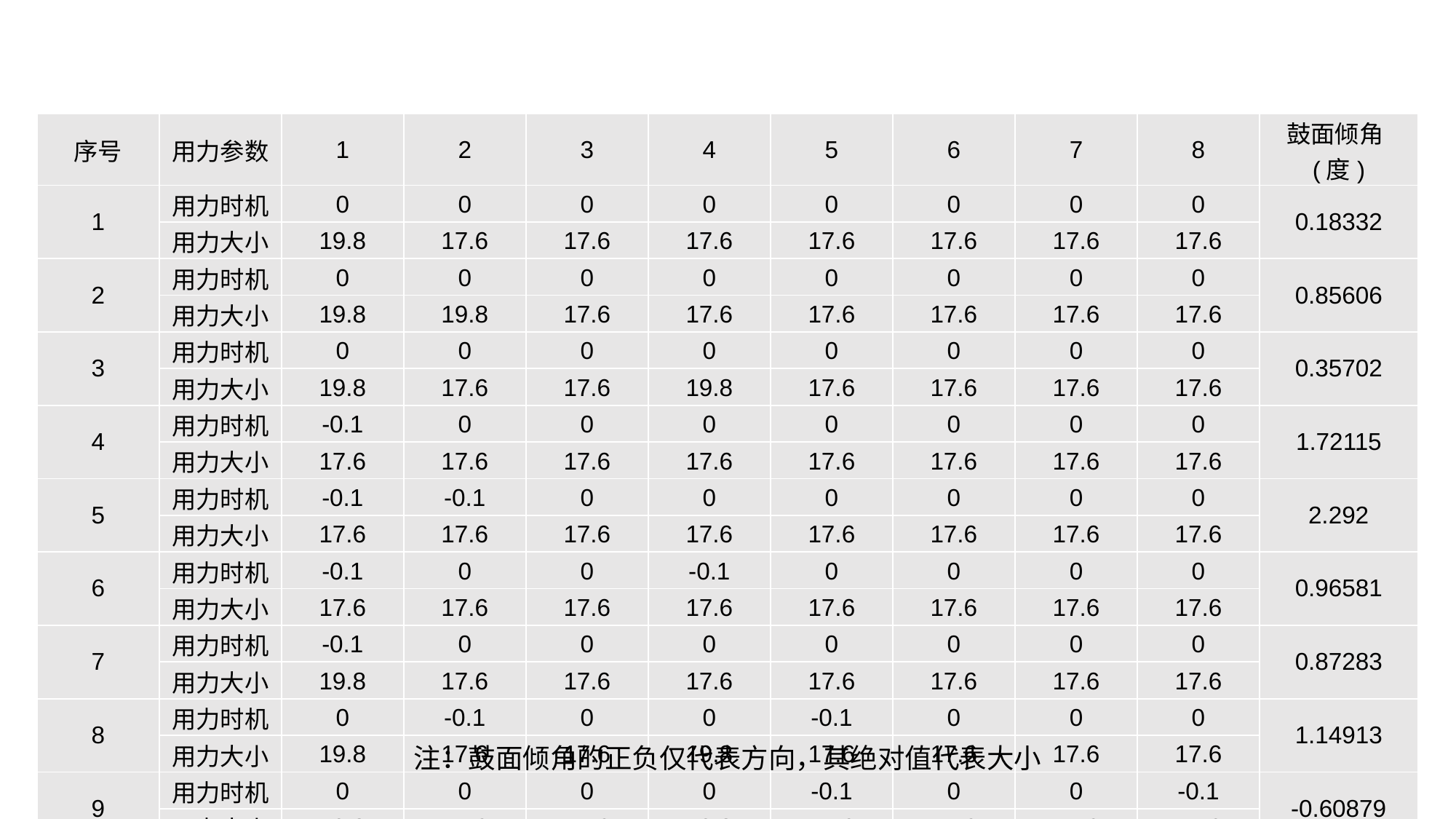

| 序号 | 用力参数 | 1 | 2 | 3 | 4 | 5 | 6 | 7 | 8 | 鼓面倾角(度) |
| --- | --- | --- | --- | --- | --- | --- | --- | --- | --- | --- |
| 1 | 用力时机 | 0 | 0 | 0 | 0 | 0 | 0 | 0 | 0 | 0.18332 |
|  | 用力大小 | 19.8 | 17.6 | 17.6 | 17.6 | 17.6 | 17.6 | 17.6 | 17.6 |  |
| 2 | 用力时机 | 0 | 0 | 0 | 0 | 0 | 0 | 0 | 0 | 0.85606 |
|  | 用力大小 | 19.8 | 19.8 | 17.6 | 17.6 | 17.6 | 17.6 | 17.6 | 17.6 |  |
| 3 | 用力时机 | 0 | 0 | 0 | 0 | 0 | 0 | 0 | 0 | 0.35702 |
|  | 用力大小 | 19.8 | 17.6 | 17.6 | 19.8 | 17.6 | 17.6 | 17.6 | 17.6 |  |
| 4 | 用力时机 | -0.1 | 0 | 0 | 0 | 0 | 0 | 0 | 0 | 1.72115 |
|  | 用力大小 | 17.6 | 17.6 | 17.6 | 17.6 | 17.6 | 17.6 | 17.6 | 17.6 |  |
| 5 | 用力时机 | -0.1 | -0.1 | 0 | 0 | 0 | 0 | 0 | 0 | 2.292 |
|  | 用力大小 | 17.6 | 17.6 | 17.6 | 17.6 | 17.6 | 17.6 | 17.6 | 17.6 |  |
| 6 | 用力时机 | -0.1 | 0 | 0 | -0.1 | 0 | 0 | 0 | 0 | 0.96581 |
|  | 用力大小 | 17.6 | 17.6 | 17.6 | 17.6 | 17.6 | 17.6 | 17.6 | 17.6 |  |
| 7 | 用力时机 | -0.1 | 0 | 0 | 0 | 0 | 0 | 0 | 0 | 0.87283 |
|  | 用力大小 | 19.8 | 17.6 | 17.6 | 17.6 | 17.6 | 17.6 | 17.6 | 17.6 |  |
| 8 | 用力时机 | 0 | -0.1 | 0 | 0 | -0.1 | 0 | 0 | 0 | 1.14913 |
|  | 用力大小 | 19.8 | 17.6 | 17.6 | 19.8 | 17.6 | 17.6 | 17.6 | 17.6 |  |
| 9 | 用力时机 | 0 | 0 | 0 | 0 | -0.1 | 0 | 0 | -0.1 | -0.60879 |
|  | 用力大小 | 19.8 | 17.6 | 17.6 | 19.8 | 17.6 | 17.6 | 17.6 | 17.6 |  |
注：鼓面倾角的正负仅代表方向，其绝对值代表大小